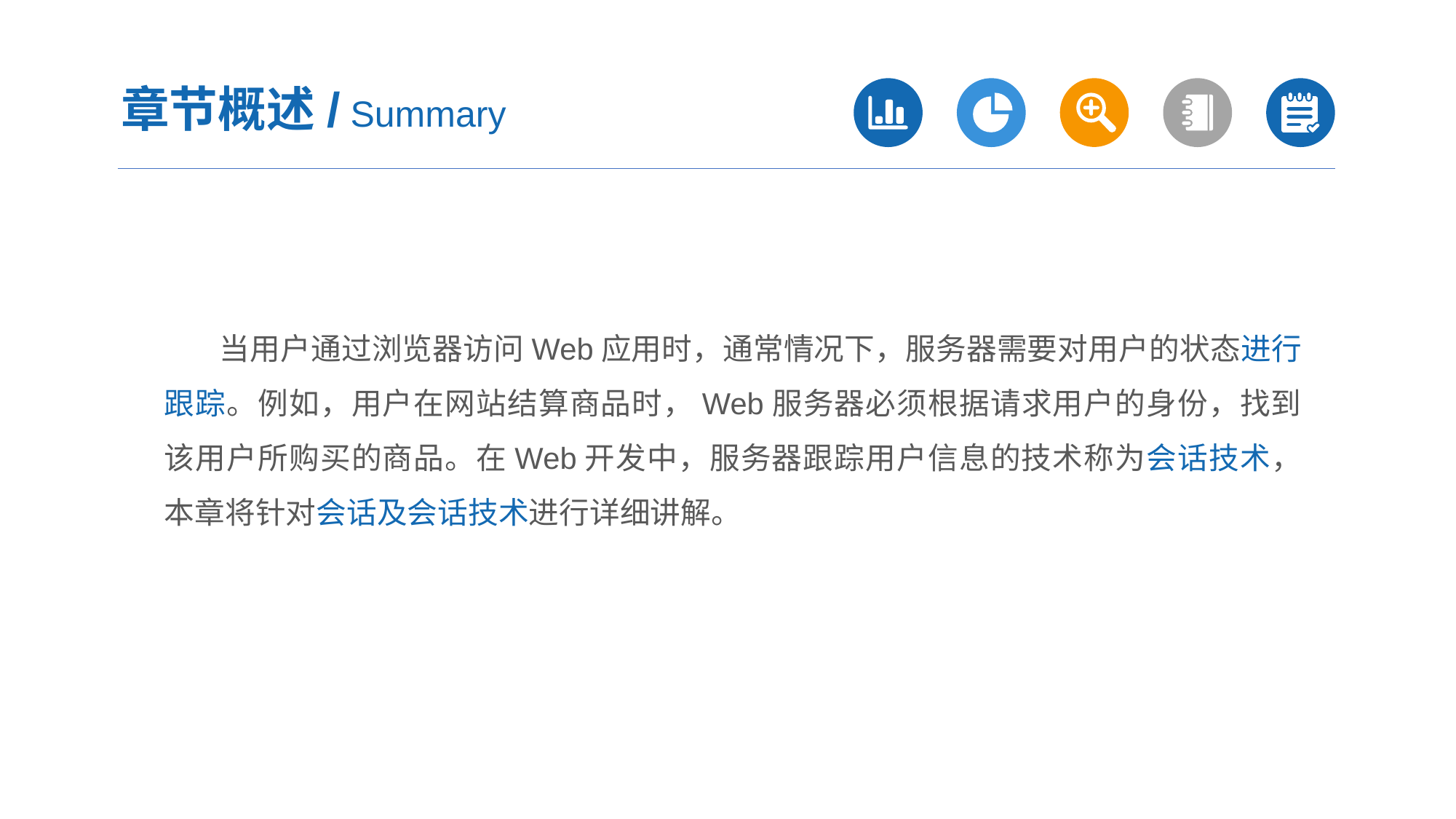

章节概述/ Summary
       当用户通过浏览器访问Web应用时，通常情况下，服务器需要对用户的状态进行跟踪。例如，用户在网站结算商品时，Web服务器必须根据请求用户的身份，找到该用户所购买的商品。在Web开发中，服务器跟踪用户信息的技术称为会话技术，本章将针对会话及会话技术进行详细讲解。